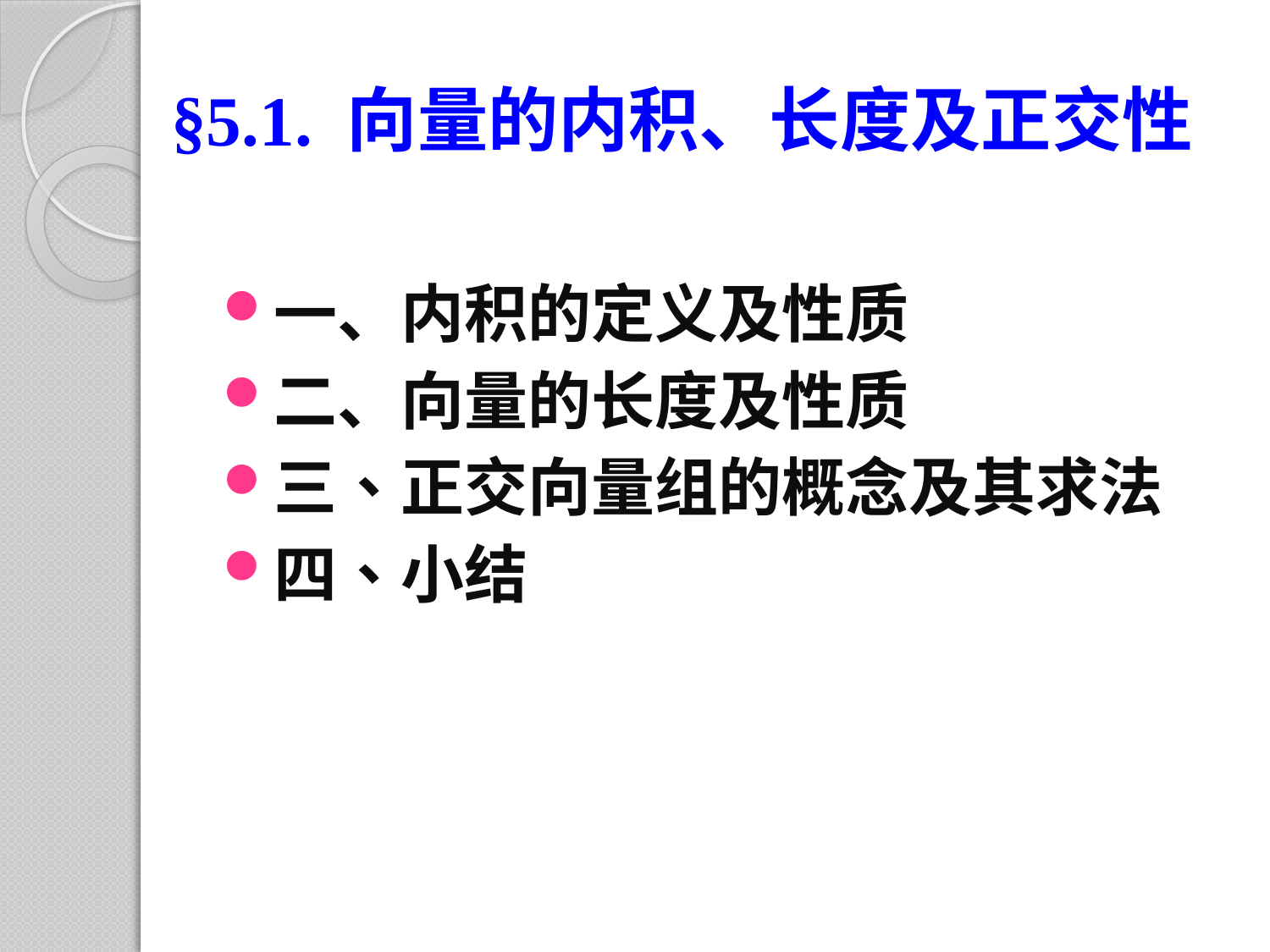

# §5.1. 向量的内积、长度及正交性
一、内积的定义及性质
二、向量的长度及性质
三、正交向量组的概念及其求法
四、小结